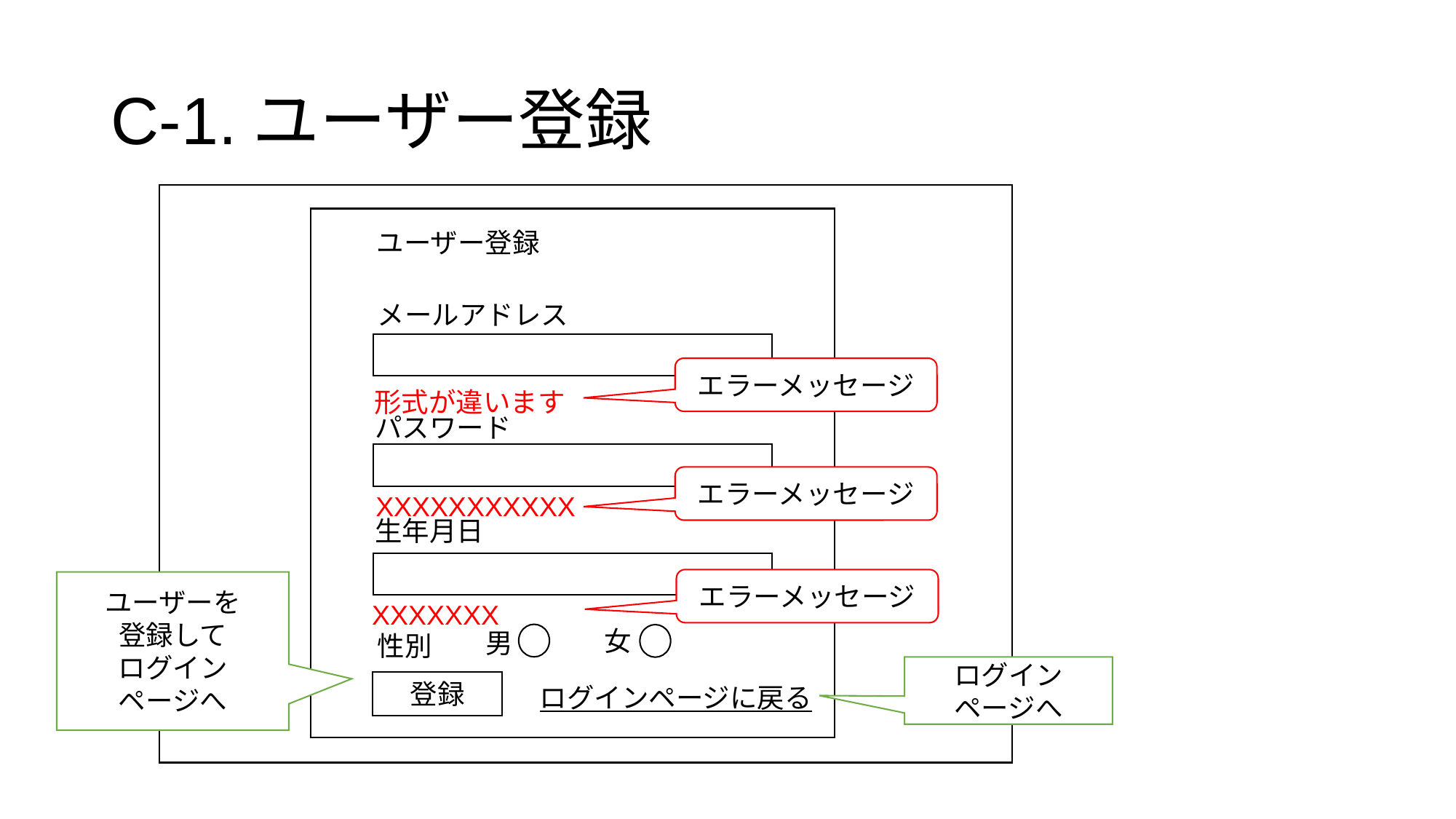

# C-1.ユーザー登録

ユーザー登録
メールアドレス

エラーメッセージ
形式が違います
パスワード

エラーメッセージ
XXXXXXXXXXX
生年月日

エラーメッセージ
ユーザーを
登録して
ログイン
ページへ
XXXXXXX
女
男
性別

ログイン
ページへ

登録
ログインページに戻る